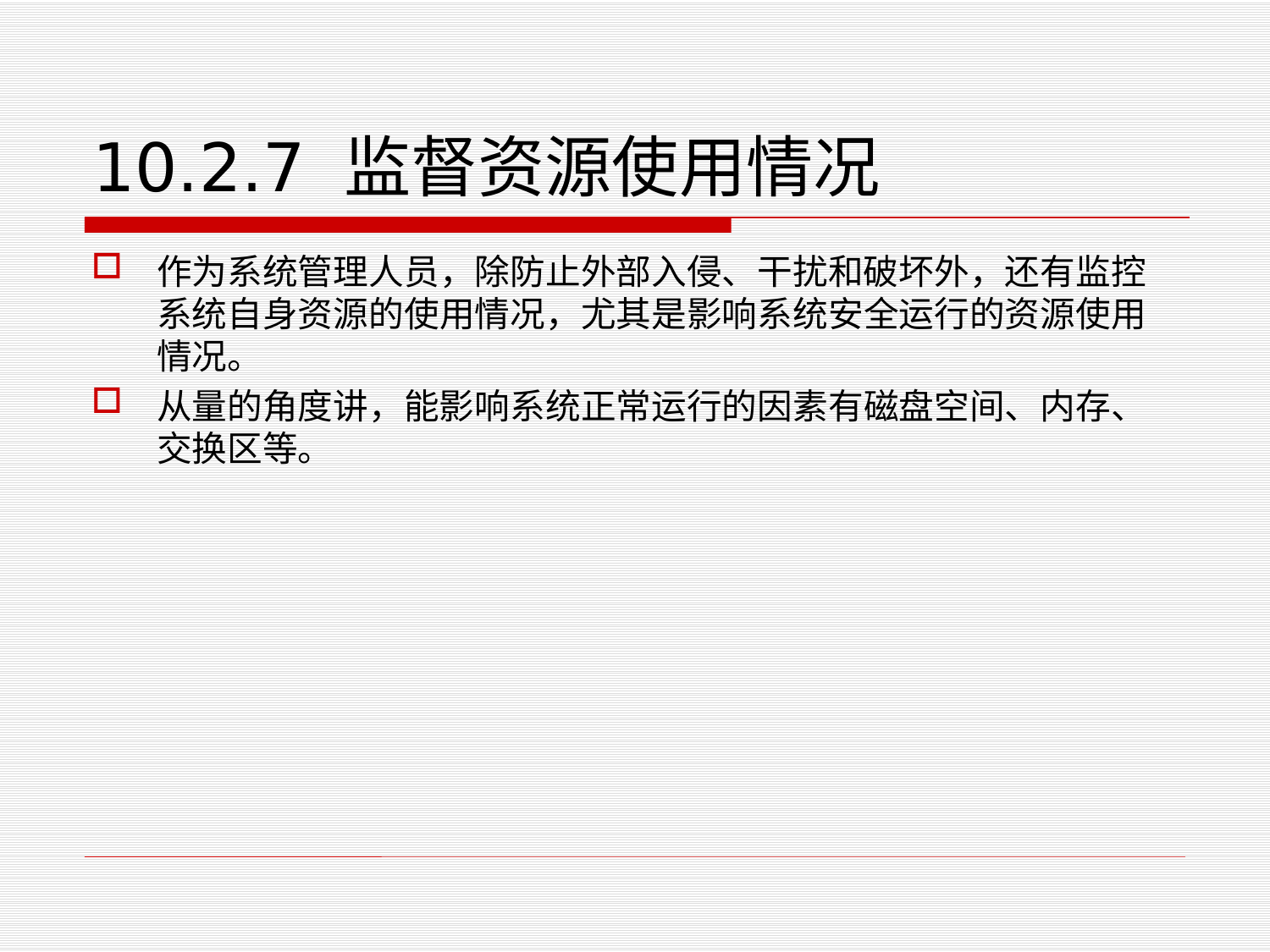

# 10.2.7 监督资源使用情况
作为系统管理人员，除防止外部入侵、干扰和破坏外，还有监控系统自身资源的使用情况，尤其是影响系统安全运行的资源使用情况。
从量的角度讲，能影响系统正常运行的因素有磁盘空间、内存、交换区等。